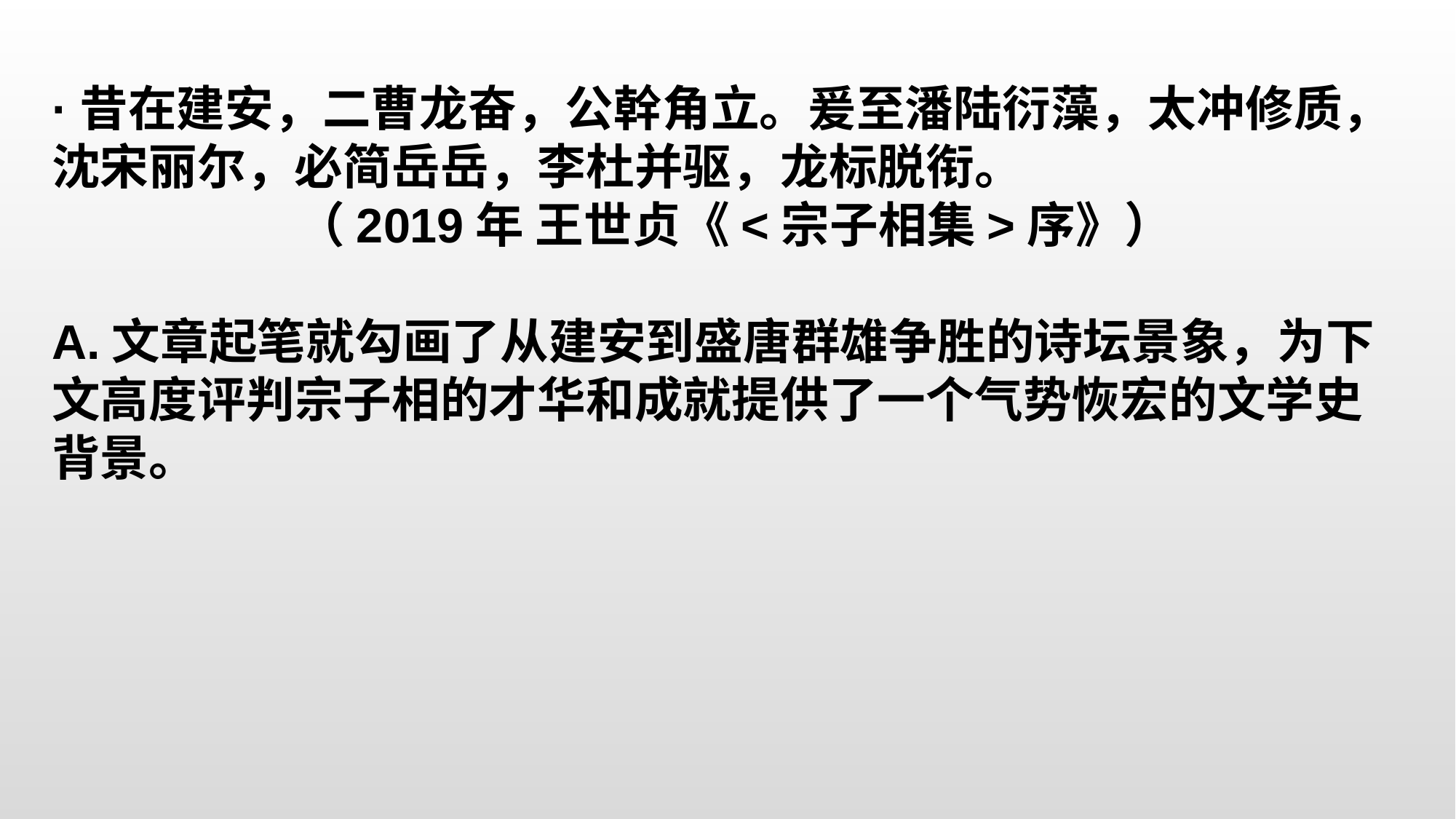

·昔在建安，二曹龙奋，公幹角立。爰至潘陆衍藻，太冲修质，沈宋丽尔，必简岳岳，李杜并驱，龙标脱衔。
                     （2019年 王世贞《<宗子相集>序》）

A.文章起笔就勾画了从建安到盛唐群雄争胜的诗坛景象，为下文高度评判宗子相的才华和成就提供了一个气势恢宏的文学史背景。